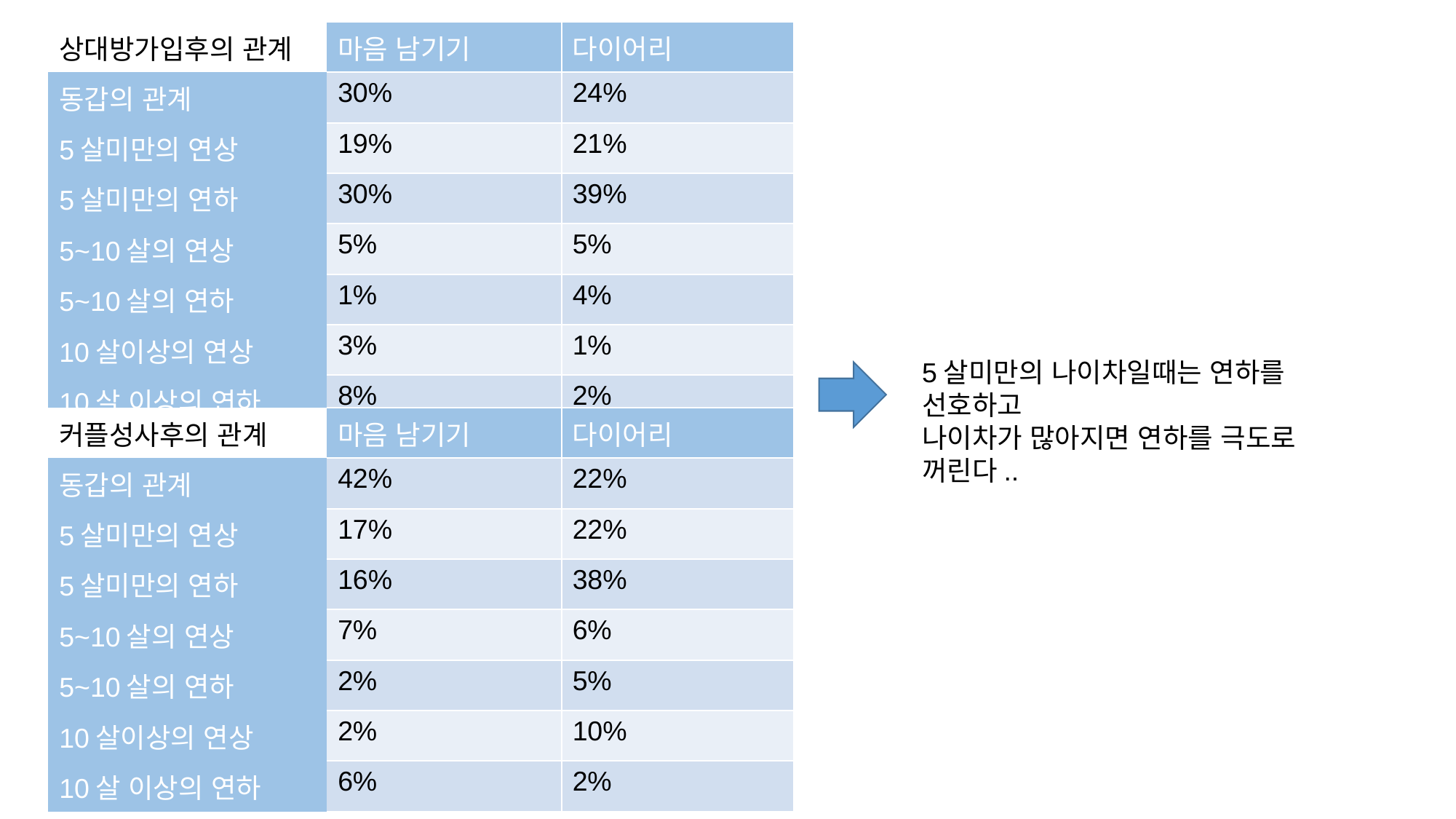

| 상대방가입후의 관계 | 마음 남기기 | 다이어리 |
| --- | --- | --- |
| 동갑의 관계 | 30% | 24% |
| 5살미만의 연상 | 19% | 21% |
| 5살미만의 연하 | 30% | 39% |
| 5~10살의 연상 | 5% | 5% |
| 5~10살의 연하 | 1% | 4% |
| 10살이상의 연상 | 3% | 1% |
| 10살 이상의 연하 | 8% | 2% |
5살미만의 나이차일때는 연하를 선호하고
나이차가 많아지면 연하를 극도로 꺼린다..

| 커플성사후의 관계 | 마음 남기기 | 다이어리 |
| --- | --- | --- |
| 동갑의 관계 | 42% | 22% |
| 5살미만의 연상 | 17% | 22% |
| 5살미만의 연하 | 16% | 38% |
| 5~10살의 연상 | 7% | 6% |
| 5~10살의 연하 | 2% | 5% |
| 10살이상의 연상 | 2% | 10% |
| 10살 이상의 연하 | 6% | 2% |